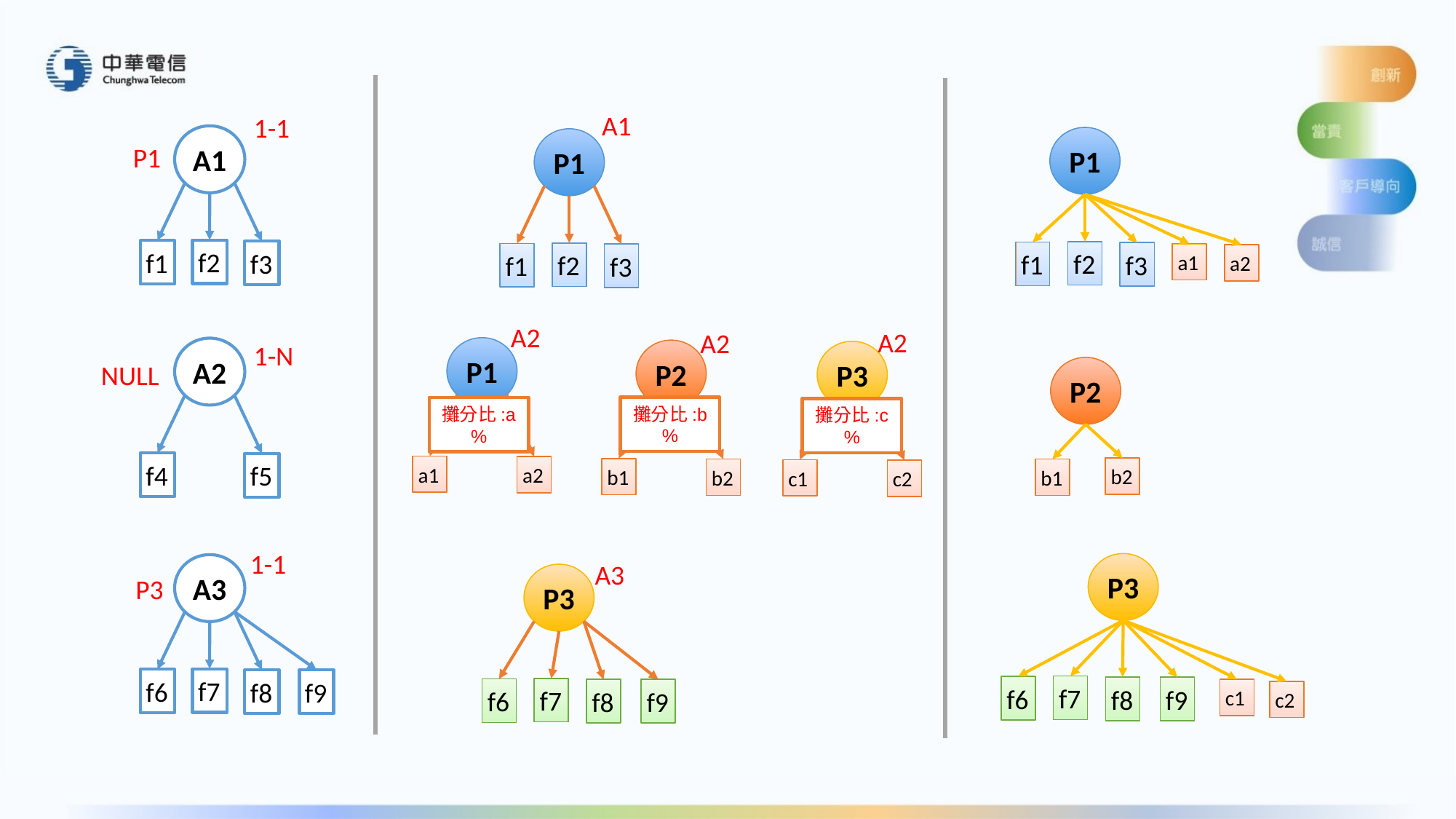

A1
1-1
A1
P1
P1
P1
f2
f1
f3
f2
f1
f3
f2
f1
a1
f3
a2
A2
A2
A2
1-N
P1
A2
P2
P3
NULL
P2
攤分比:b%
攤分比:a%
攤分比:c%
f4
f5
a1
a2
b2
b1
b2
b1
c1
c2
1-1
A3
P3
A3
P3
P3
f7
f6
f8
f9
f7
f6
f8
f9
f7
f6
c1
f8
f9
c2